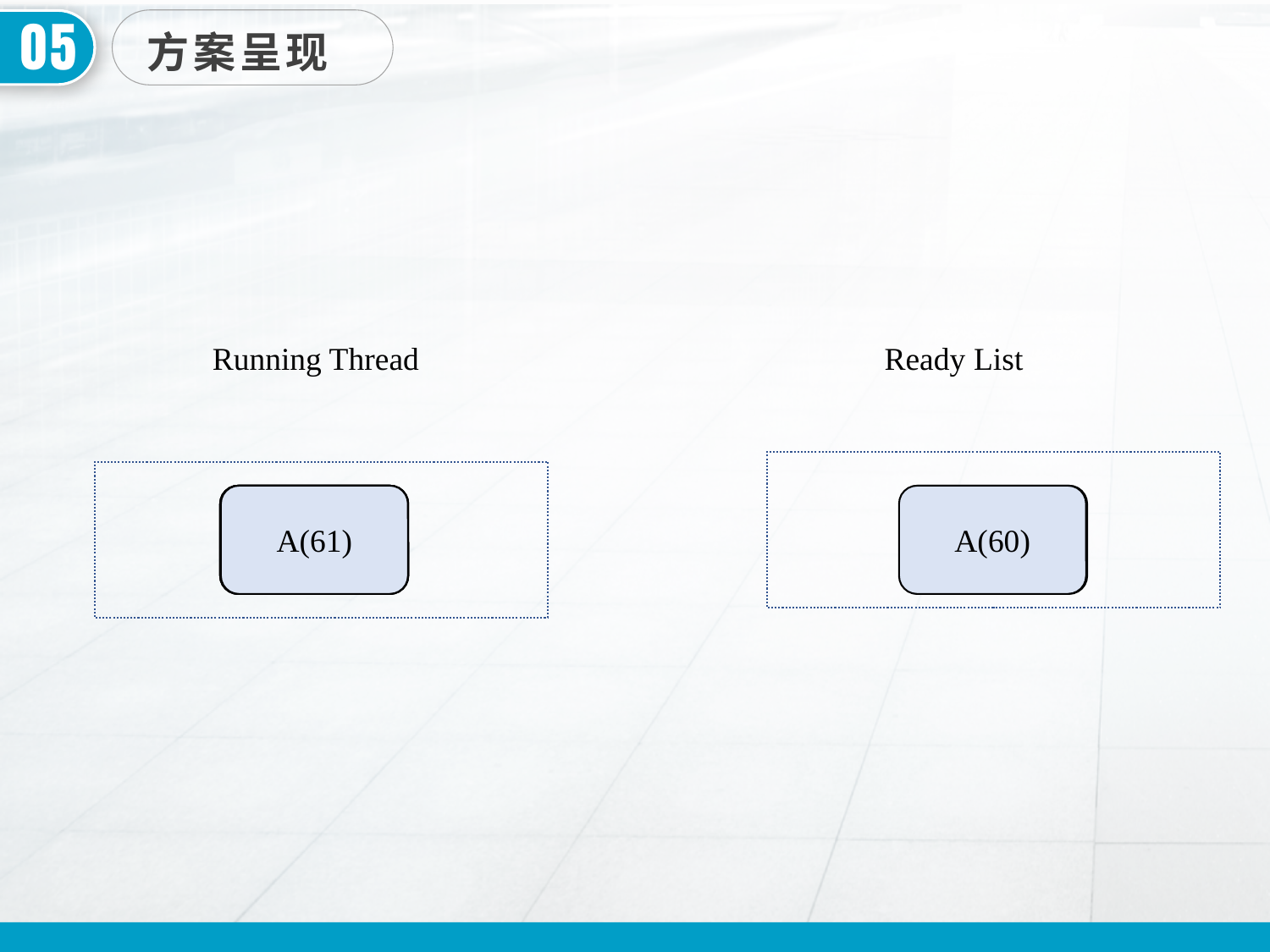

05
方案呈现
Running Thread
Ready List

A(63)
B(59)
B(60)
A(61)
A(62)
A(60)
A(60)
B(61)